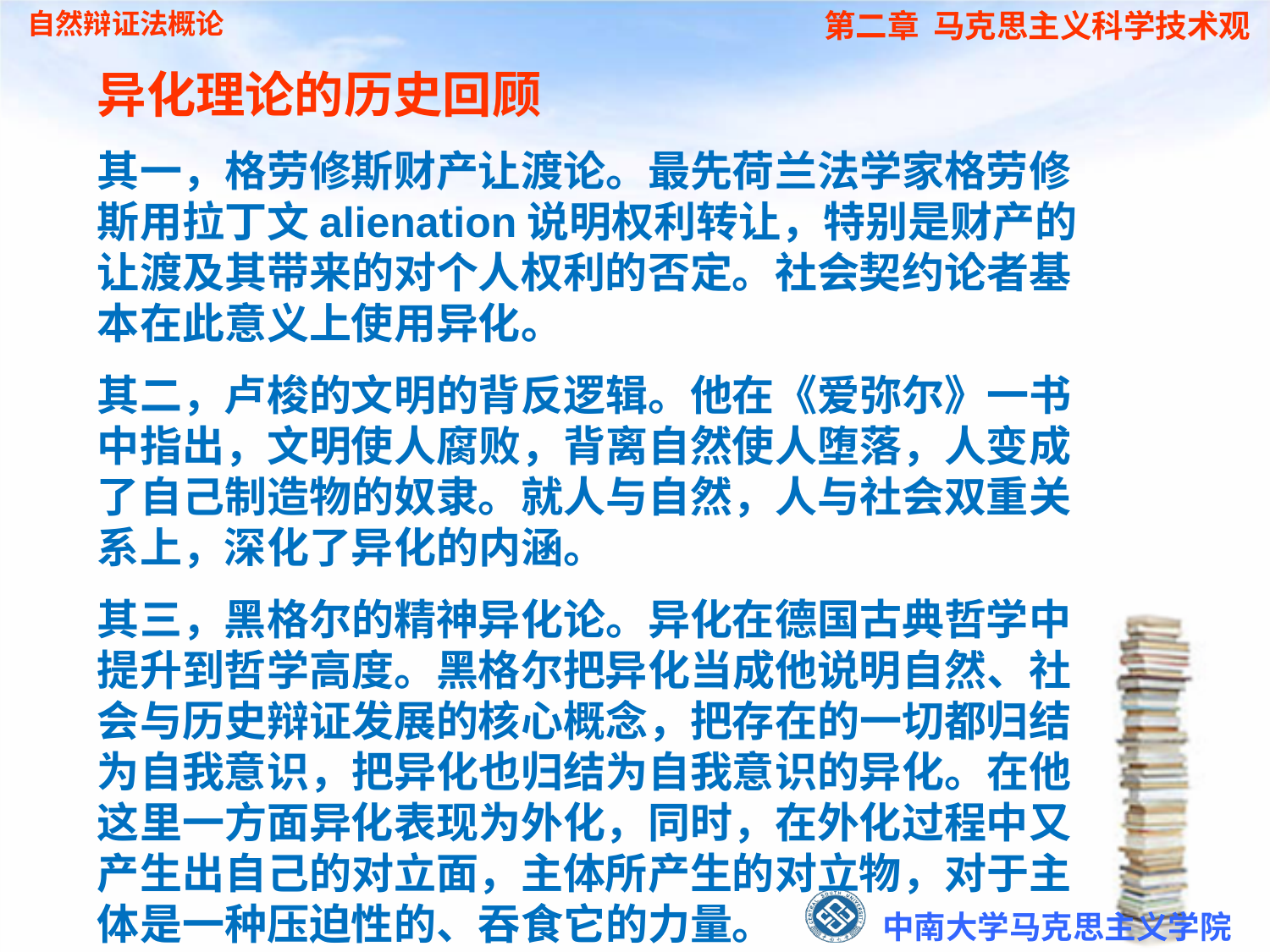

异化理论的历史回顾
其一，格劳修斯财产让渡论。最先荷兰法学家格劳修斯用拉丁文alienation说明权利转让，特别是财产的让渡及其带来的对个人权利的否定。社会契约论者基本在此意义上使用异化。
其二，卢梭的文明的背反逻辑。他在《爱弥尔》一书中指出，文明使人腐败，背离自然使人堕落，人变成了自己制造物的奴隶。就人与自然，人与社会双重关系上，深化了异化的内涵。
其三，黑格尔的精神异化论。异化在德国古典哲学中提升到哲学高度。黑格尔把异化当成他说明自然、社会与历史辩证发展的核心概念，把存在的一切都归结为自我意识，把异化也归结为自我意识的异化。在他这里一方面异化表现为外化，同时，在外化过程中又产生出自己的对立面，主体所产生的对立物，对于主体是一种压迫性的、吞食它的力量。